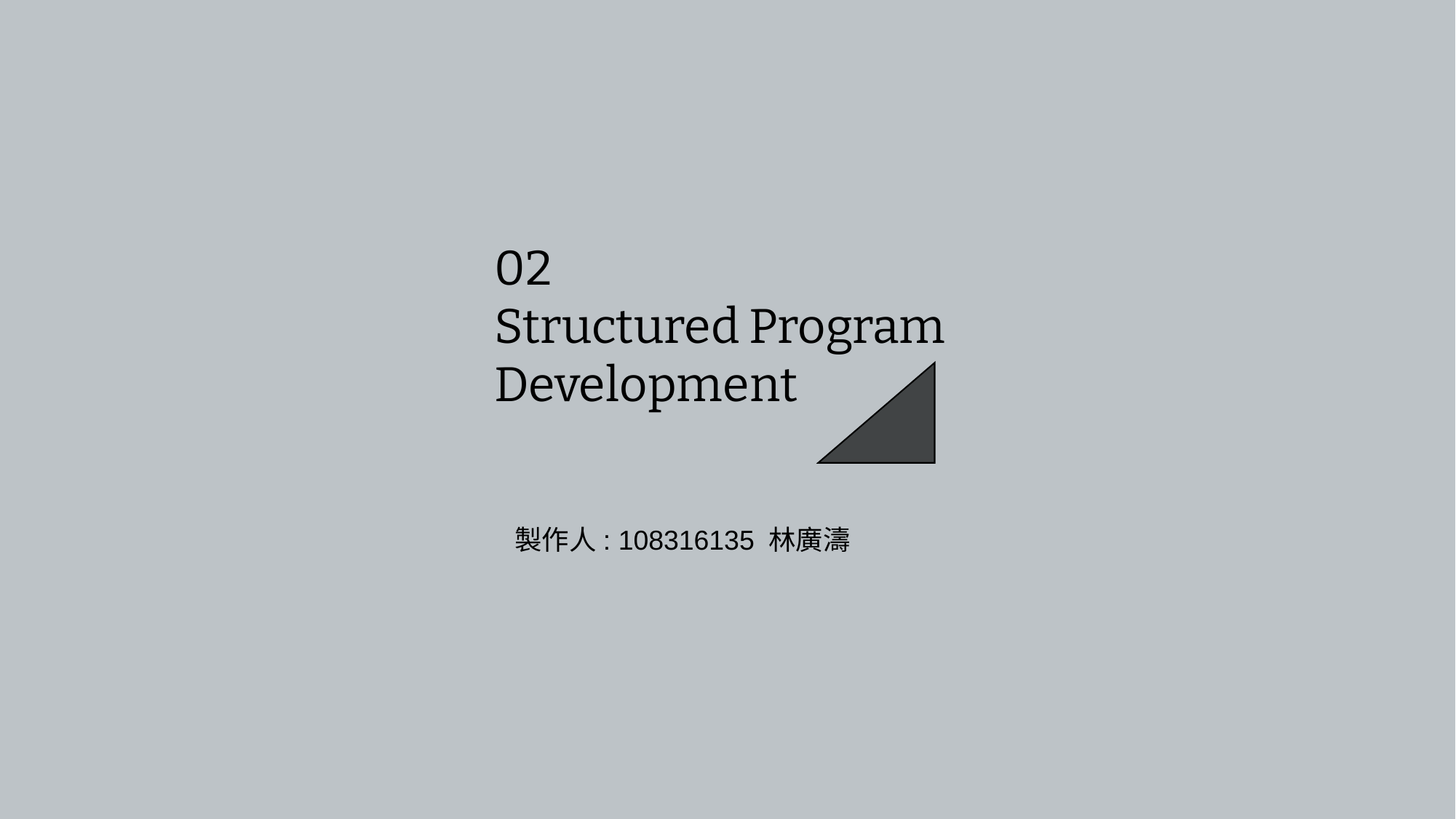

02
Structured Program Development

      製作人: 108316135 林廣濤